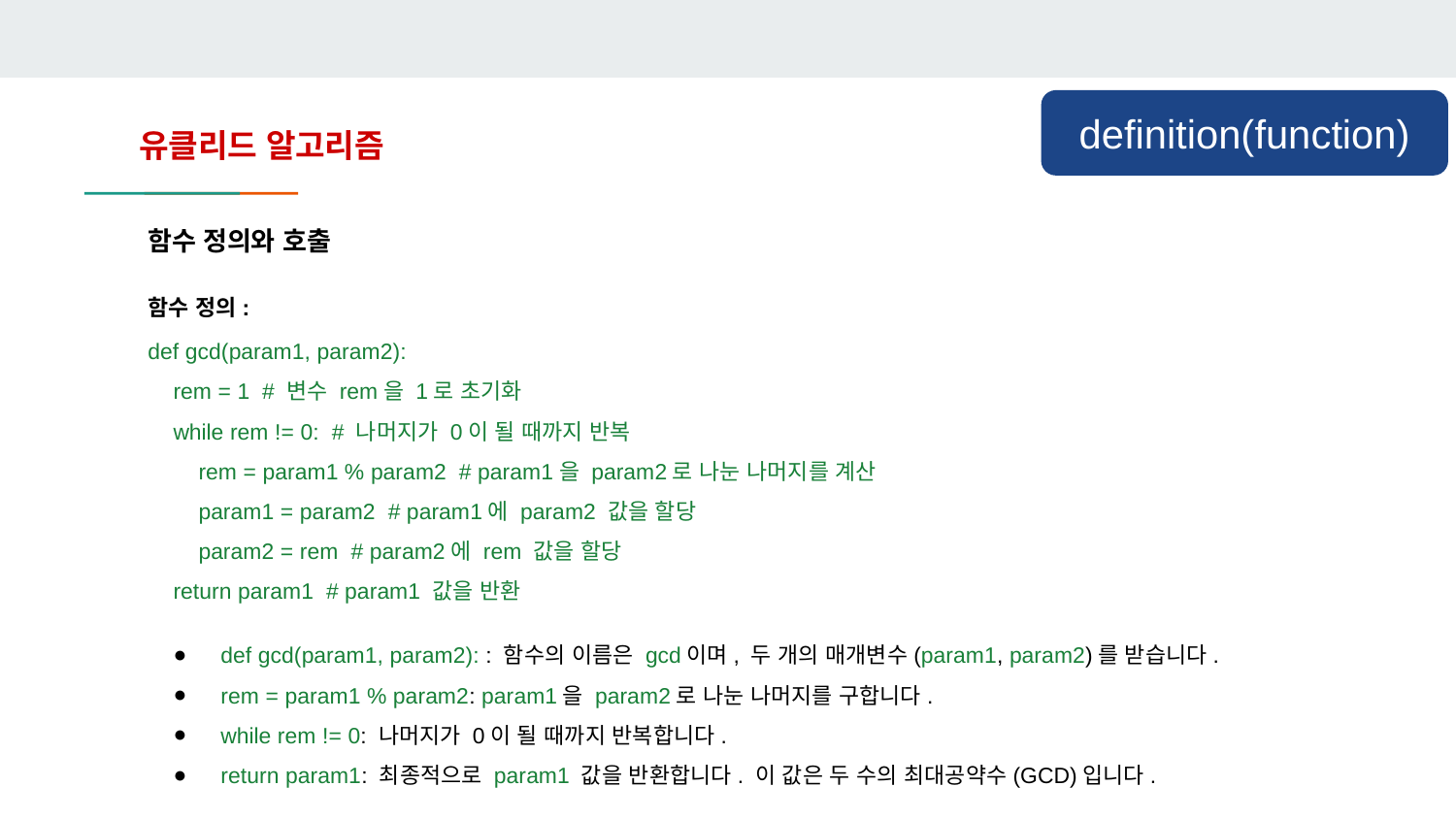

definition(function)
유클리드 알고리즘
함수 정의와 호출
함수 정의:
def gcd(param1, param2):
    rem = 1  # 변수 rem을 1로 초기화
    while rem != 0:  # 나머지가 0이 될 때까지 반복
        rem = param1 % param2  # param1을 param2로 나눈 나머지를 계산
        param1 = param2  # param1에 param2 값을 할당
        param2 = rem  # param2에 rem 값을 할당
    return param1  # param1 값을 반환
def gcd(param1, param2): : 함수의 이름은 gcd이며, 두 개의 매개변수(param1, param2)를 받습니다.
rem = param1 % param2: param1을 param2로 나눈 나머지를 구합니다.
while rem != 0: 나머지가 0이 될 때까지 반복합니다.
return param1: 최종적으로 param1 값을 반환합니다. 이 값은 두 수의 최대공약수(GCD)입니다.